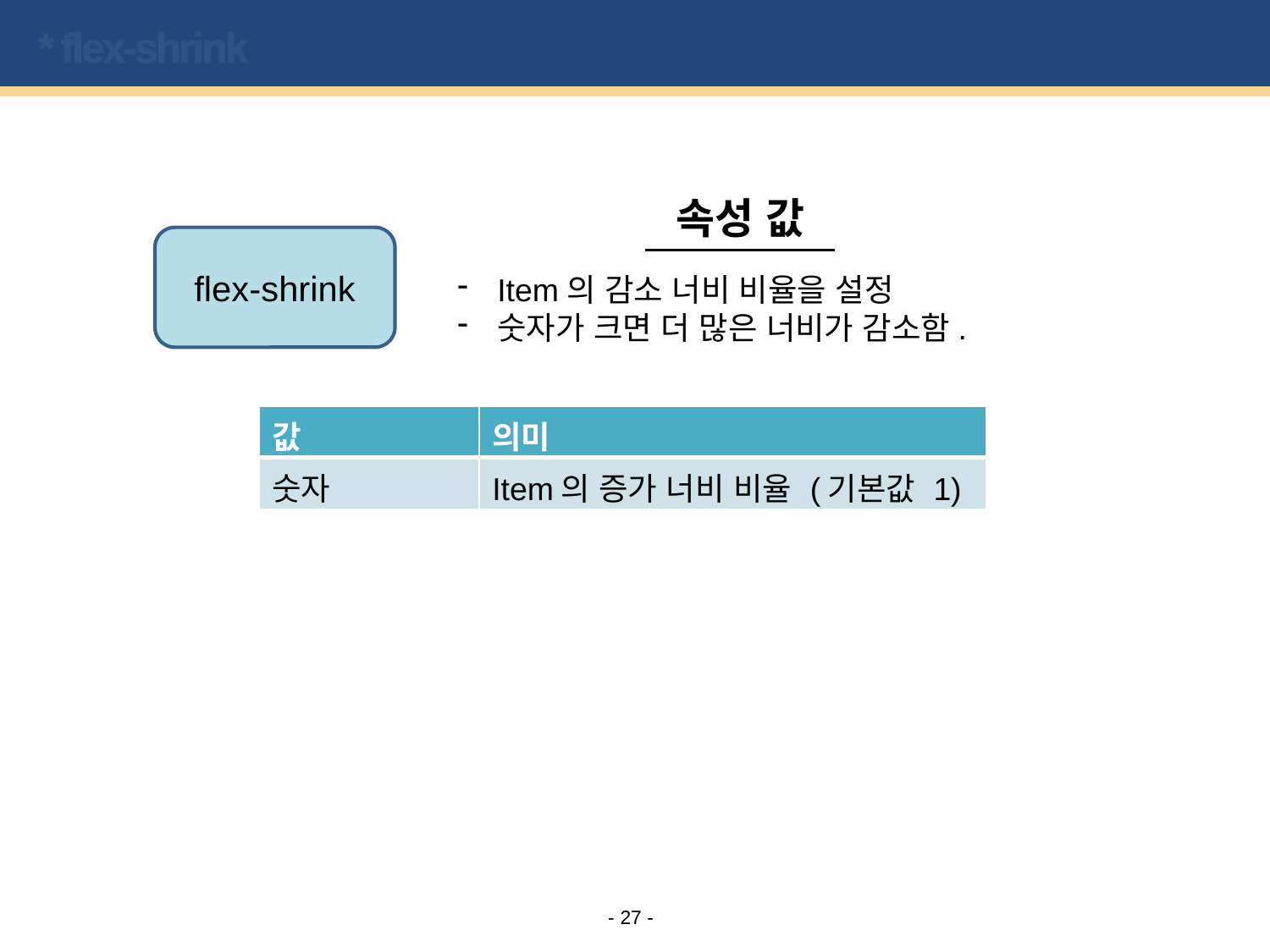

# * flex-shrink
속성 값
flex-shrink
Item의 감소 너비 비율을 설정
숫자가 크면 더 많은 너비가 감소함.
| 값 | 의미 |
| --- | --- |
| 숫자 | Item의 증가 너비 비율 (기본값 1) |